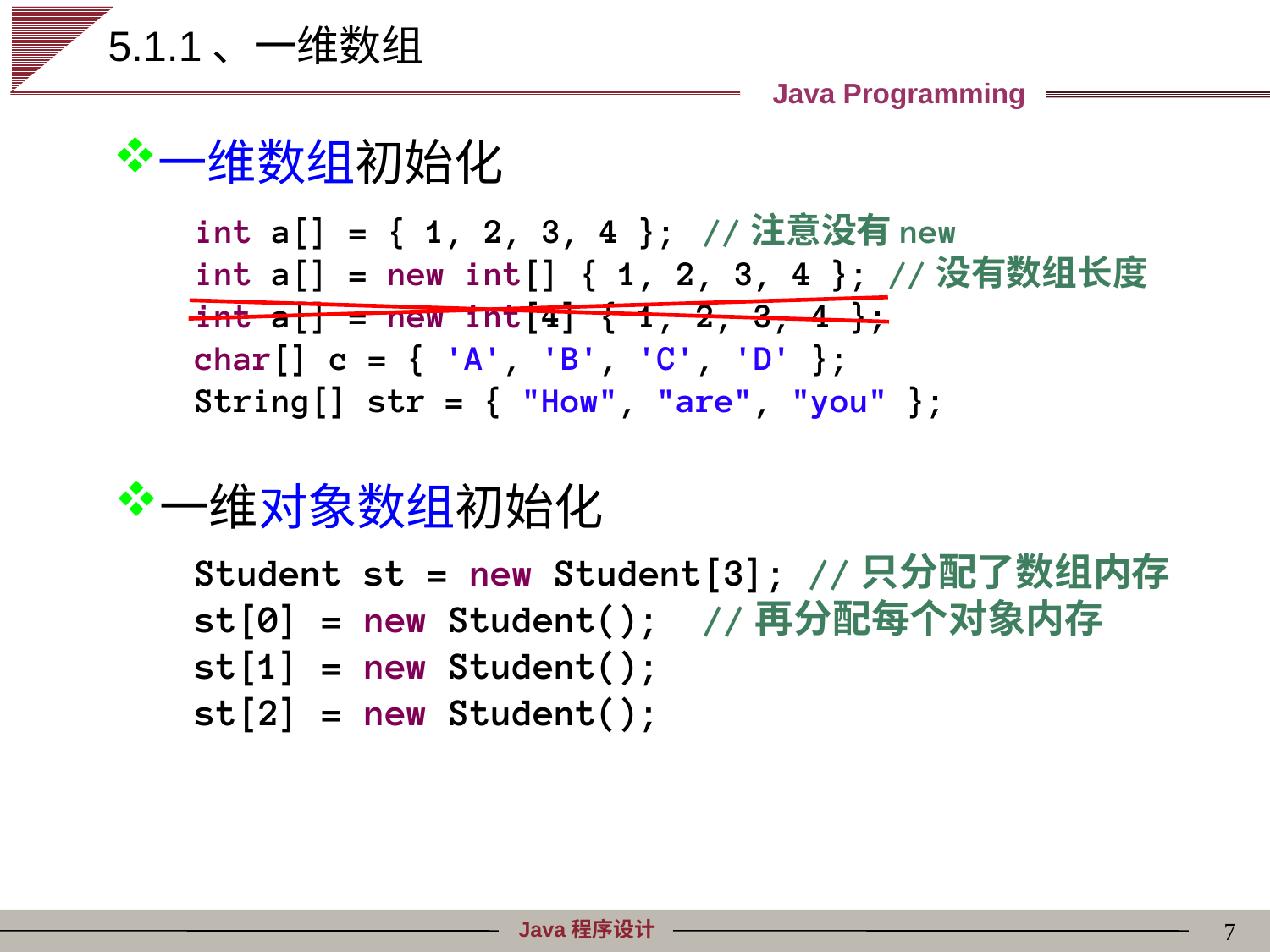

# 5.1.1、一维数组
一维数组初始化
int a[] = { 1, 2, 3, 4 }; 	//注意没有new
int a[] = new int[] { 1, 2, 3, 4 }; //没有数组长度
int a[] = new int[4] { 1, 2, 3, 4 };
char[] c = { 'A', 'B', 'C', 'D' };
String[] str = { "How", "are", "you" };

一维对象数组初始化
Student st = new Student[3]; //只分配了数组内存
st[0] = new Student();	//再分配每个对象内存
st[1] = new Student();
st[2] = new Student();